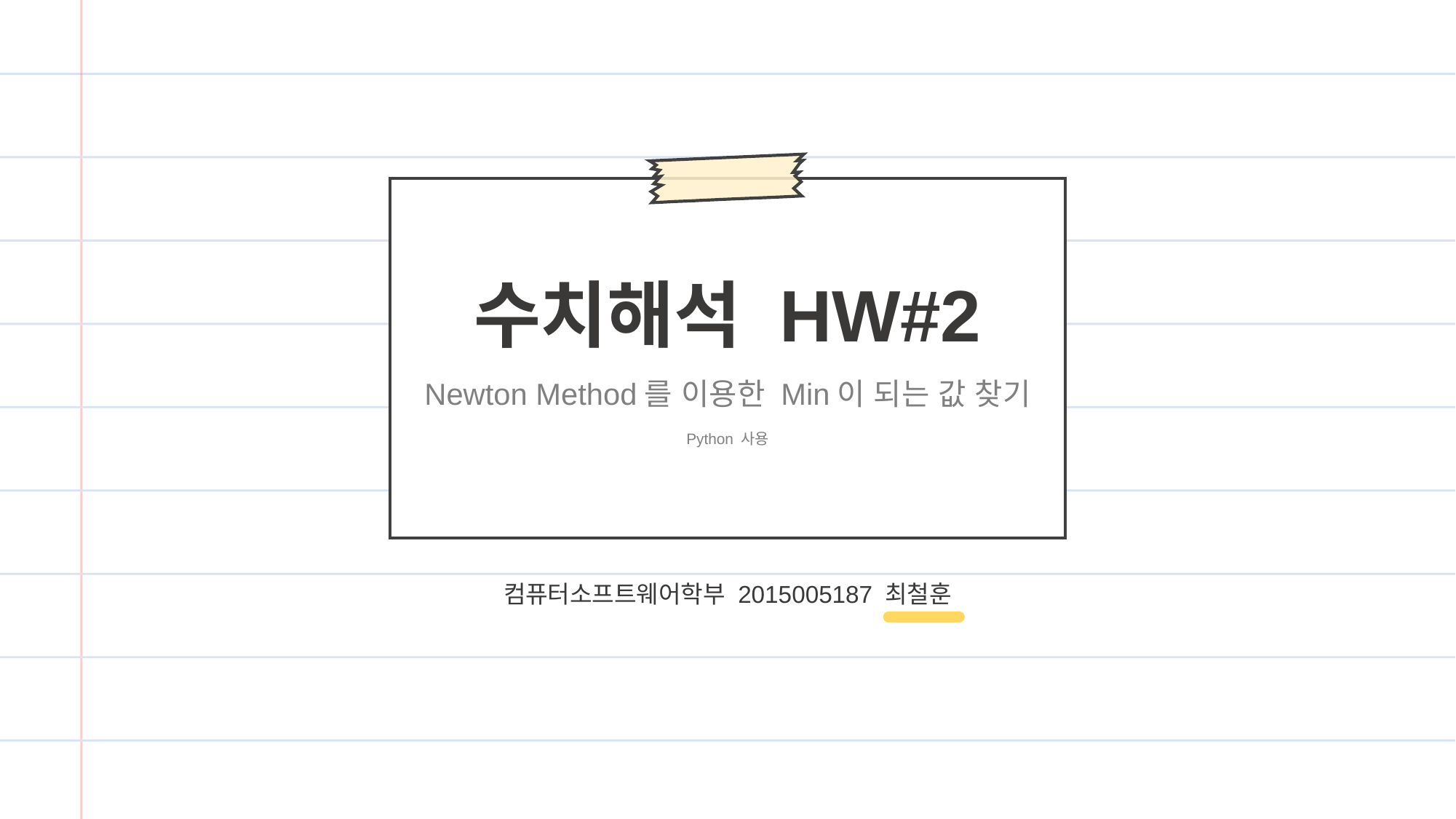

수치해석 HW#2

Newton Method를 이용한 Min이 되는 값 찾기

Python 사용
컴퓨터소프트웨어학부 2015005187 최철훈